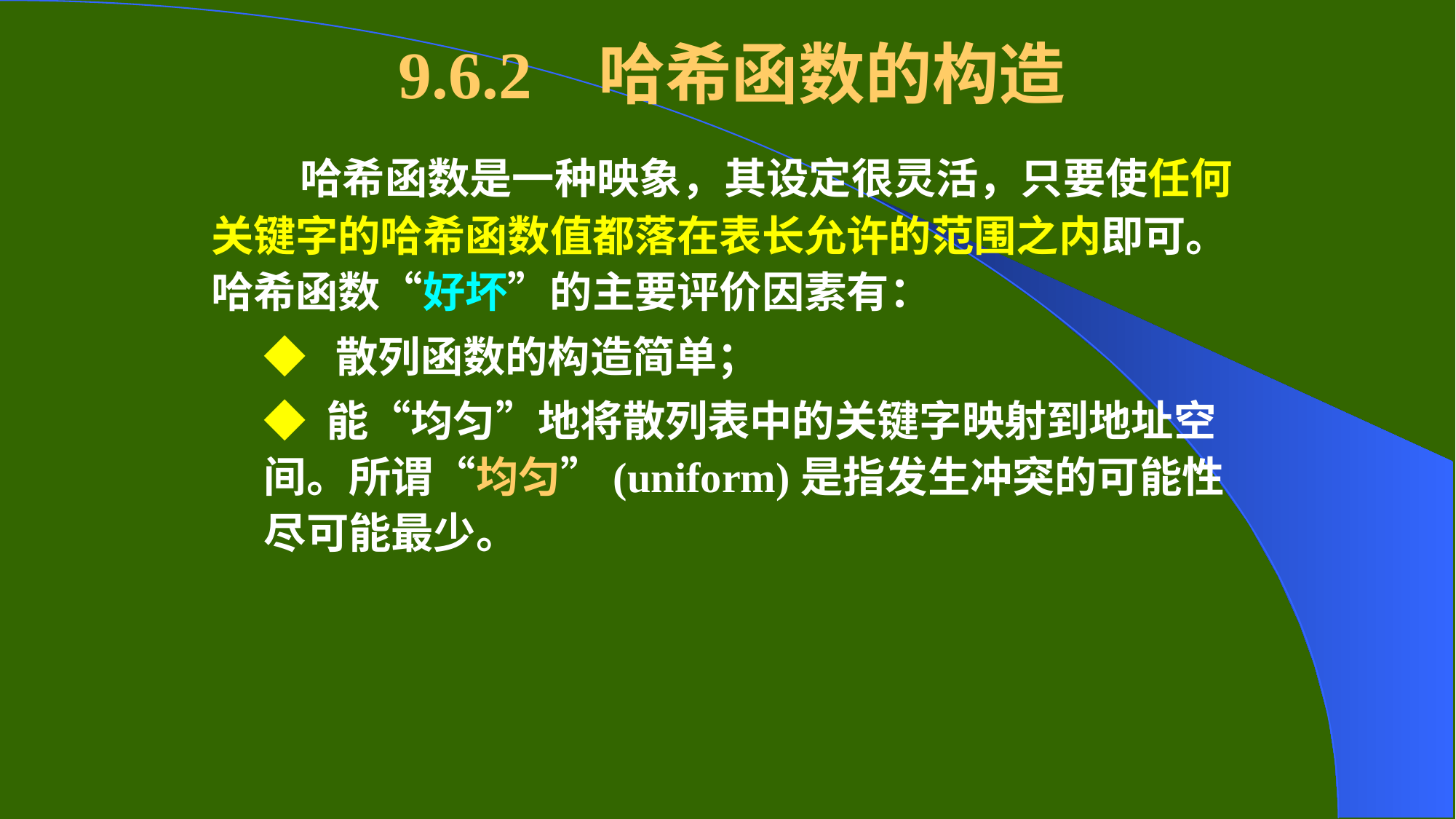

# 9.6.2   哈希函数的构造
       哈希函数是一种映象，其设定很灵活，只要使任何关键字的哈希函数值都落在表长允许的范围之内即可。哈希函数“好坏”的主要评价因素有：
◆  散列函数的构造简单；
◆ 能“均匀”地将散列表中的关键字映射到地址空间。所谓“均匀”(uniform)是指发生冲突的可能性尽可能最少。